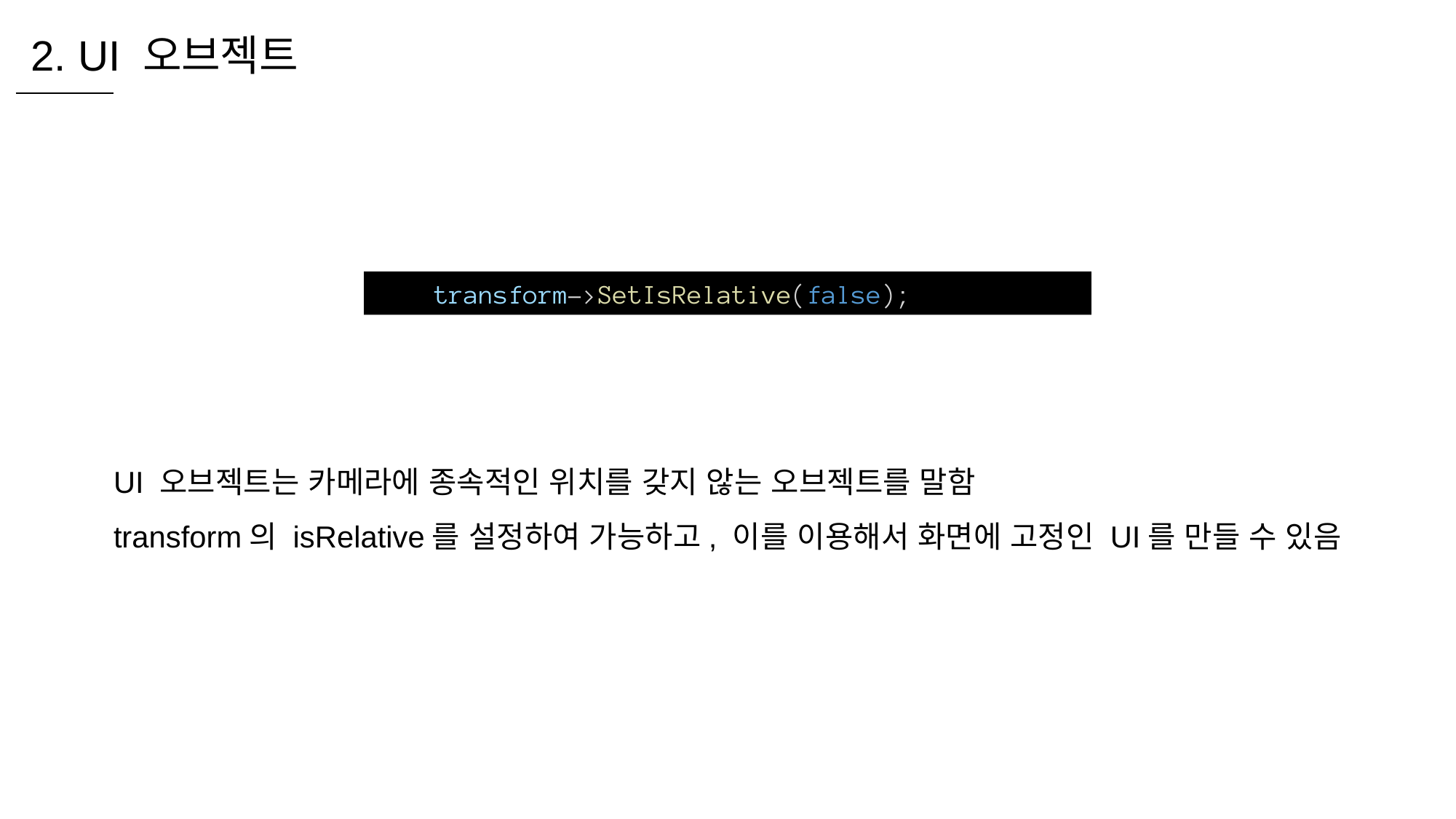

2. UI 오브젝트
    transform->SetIsRelative(false);
UI 오브젝트는 카메라에 종속적인 위치를 갖지 않는 오브젝트를 말함
transform의 isRelative를 설정하여 가능하고, 이를 이용해서 화면에 고정인 UI를 만들 수 있음